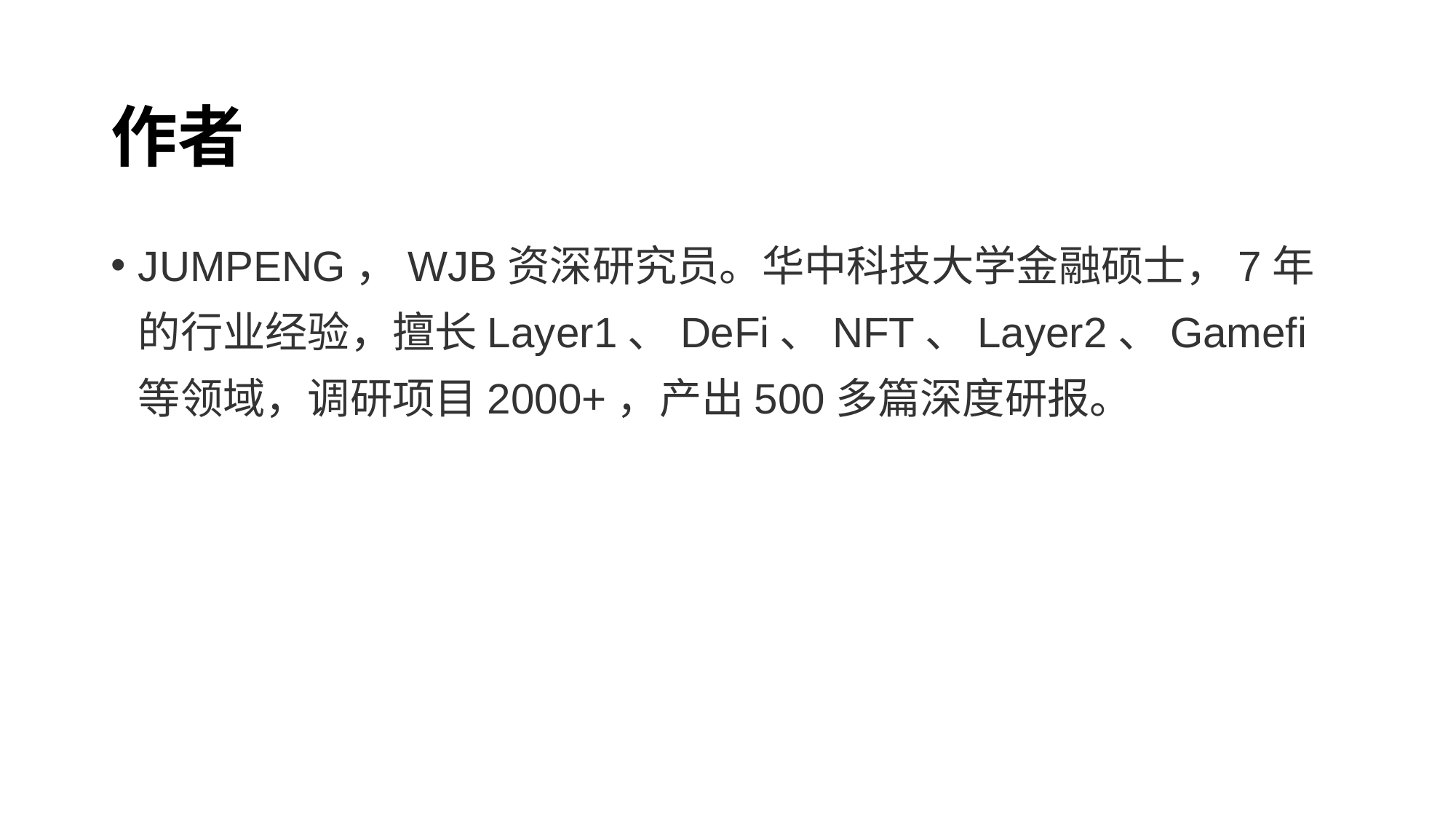

# 作者
JUMPENG，WJB资深研究员。华中科技大学金融硕士，7年的行业经验，擅长Layer1、DeFi、NFT、Layer2、Gamefi等领域，调研项目2000+，产出500多篇深度研报。